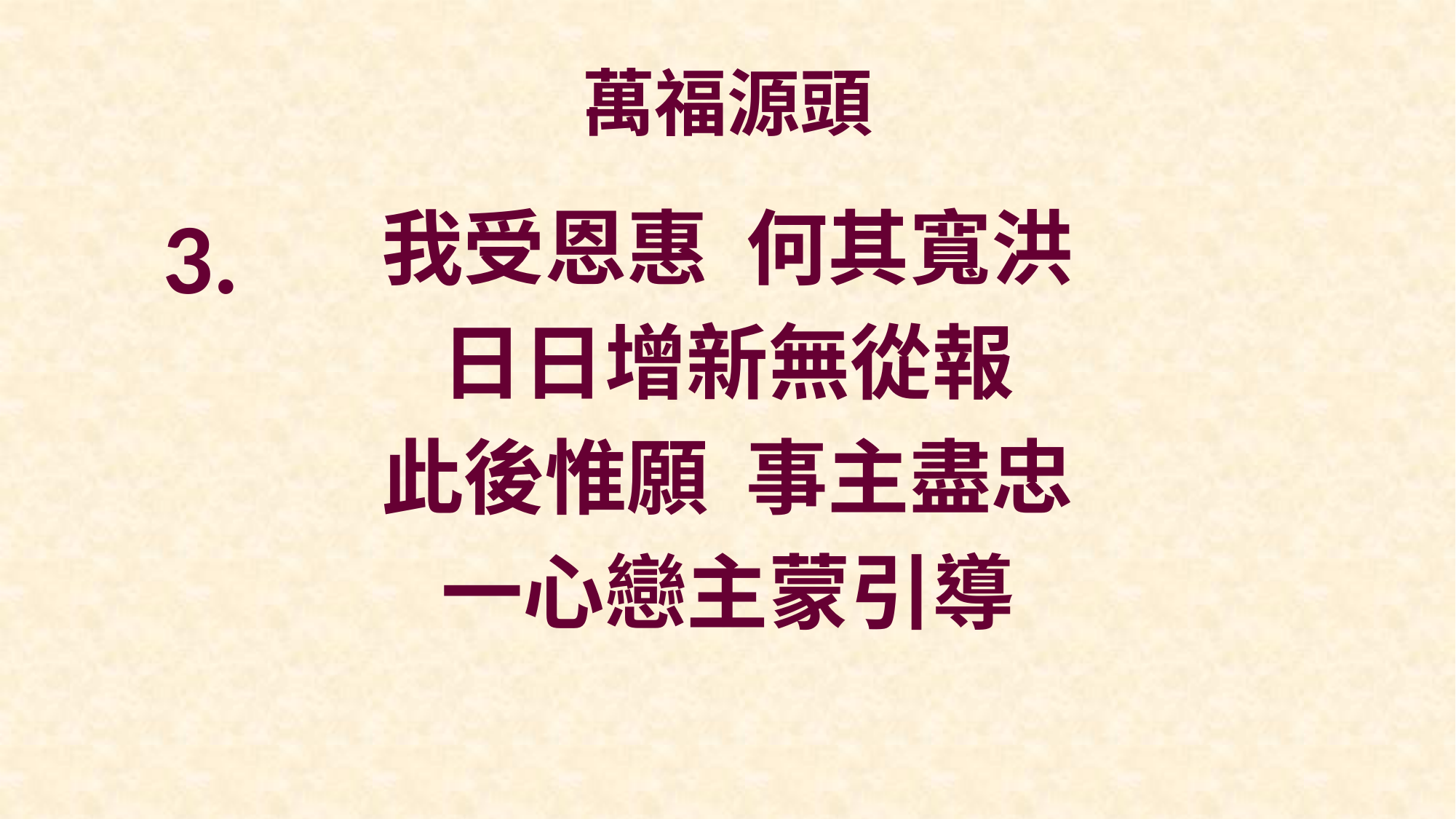

# 萬福源頭
3.
我受恩惠  何其寬洪
日日增新無從報
此後惟願  事主盡忠
一心戀主蒙引導